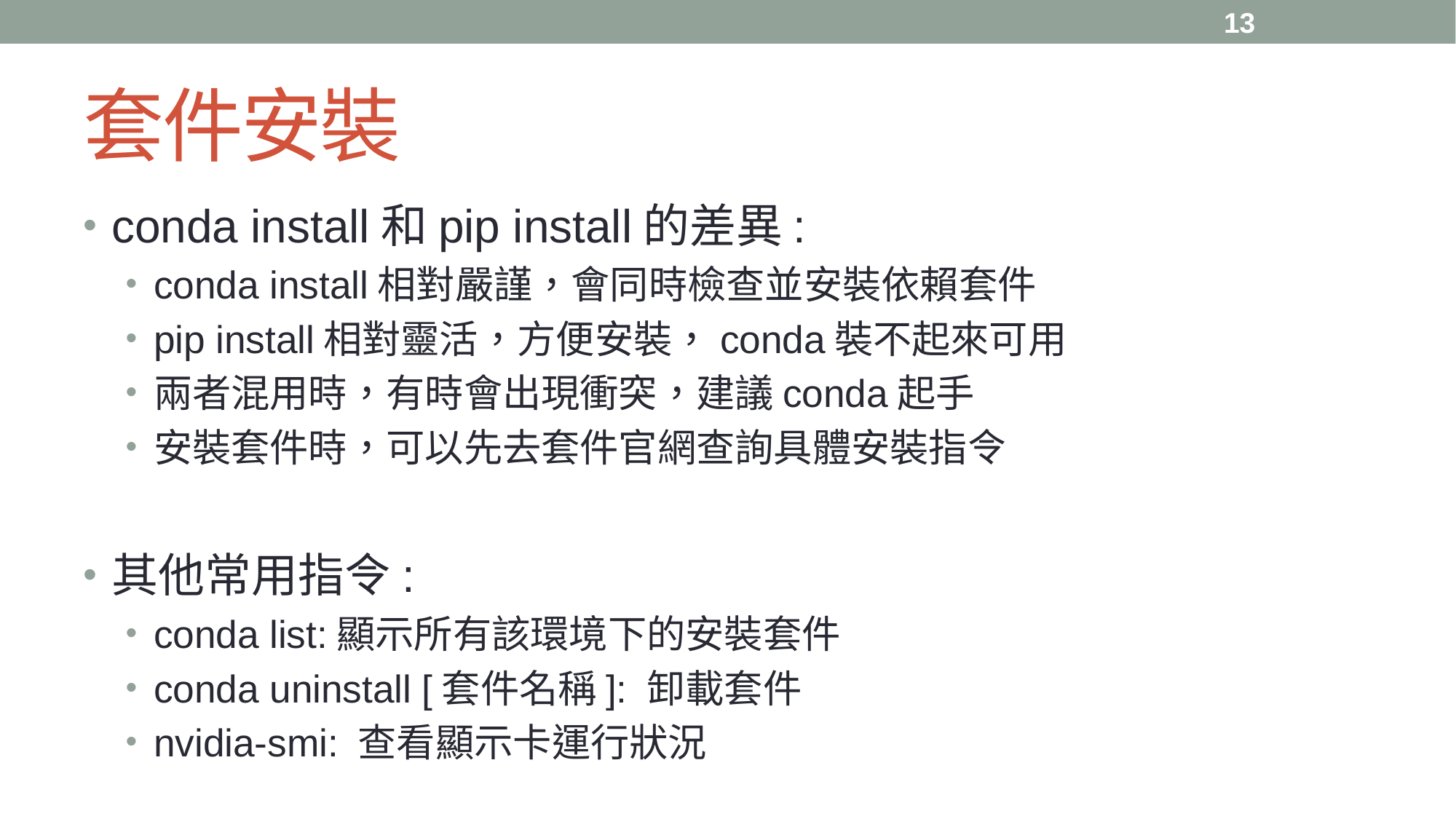

13
# 套件安裝
conda install和pip install的差異:
conda install相對嚴謹，會同時檢查並安裝依賴套件
pip install相對靈活，方便安裝，conda裝不起來可用
兩者混用時，有時會出現衝突，建議conda起手
安裝套件時，可以先去套件官網查詢具體安裝指令

其他常用指令:
conda list:顯示所有該環境下的安裝套件
conda uninstall [套件名稱]: 卸載套件
nvidia-smi: 查看顯示卡運行狀況